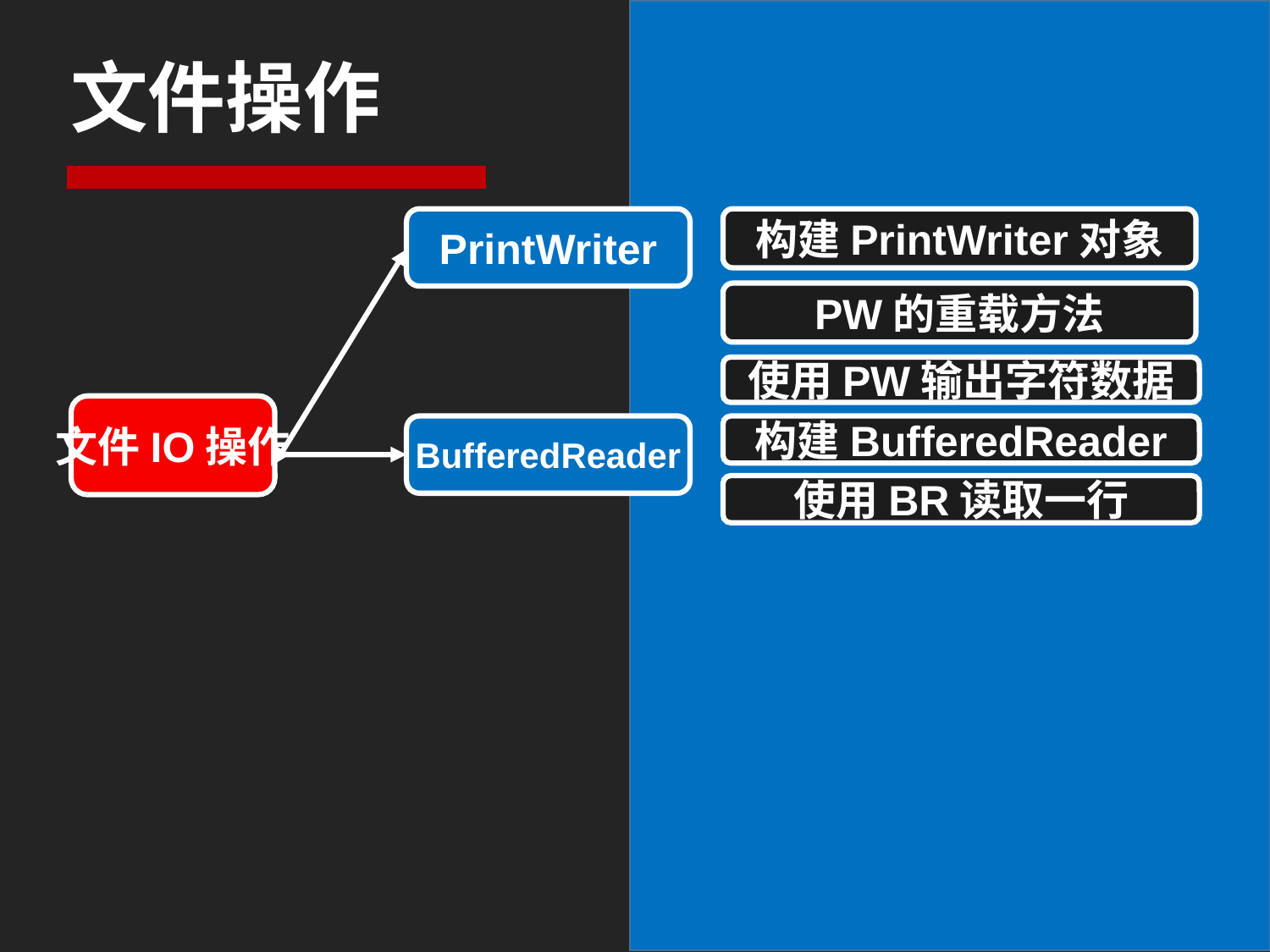

# 文件操作

PrintWriter
构建PrintWriter对象
PW的重载方法
使用PW输出字符数据
文件IO操作
BufferedReader
构建BufferedReader
使用BR读取一行